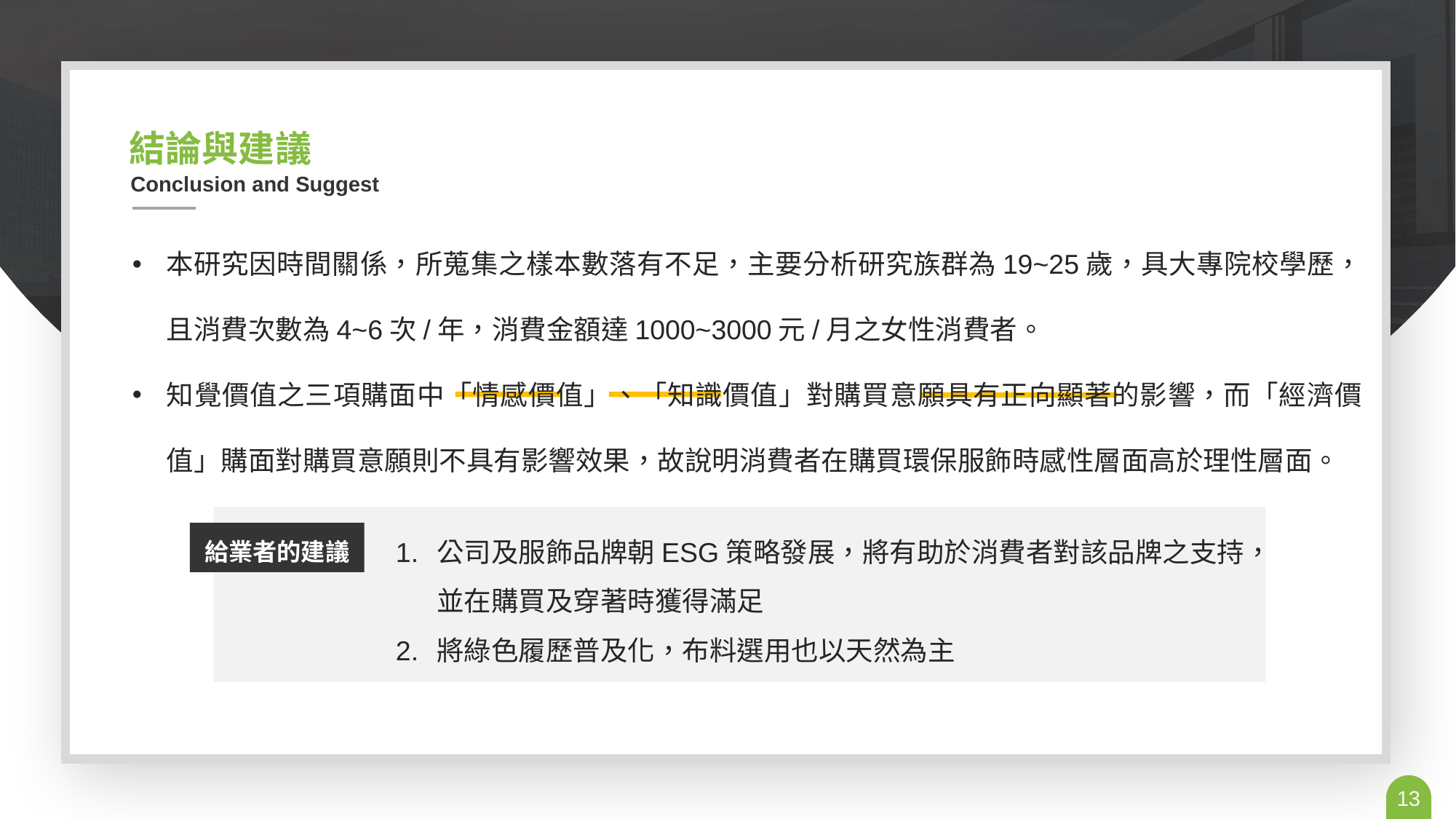

結論與建議
Conclusion and Suggest
本研究因時間關係，所蒐集之樣本數落有不足，主要分析研究族群為19~25歲，具大專院校學歷，且消費次數為4~6次/年，消費金額達1000~3000元/月之女性消費者。
知覺價值之三項購面中「情感價值」、「知識價值」對購買意願具有正向顯著的影響，而「經濟價值」購面對購買意願則不具有影響效果，故說明消費者在購買環保服飾時感性層面高於理性層面。

公司及服飾品牌朝ESG策略發展，將有助於消費者對該品牌之支持，並在購買及穿著時獲得滿足
將綠色履歷普及化，布料選用也以天然為主
給業者的建議